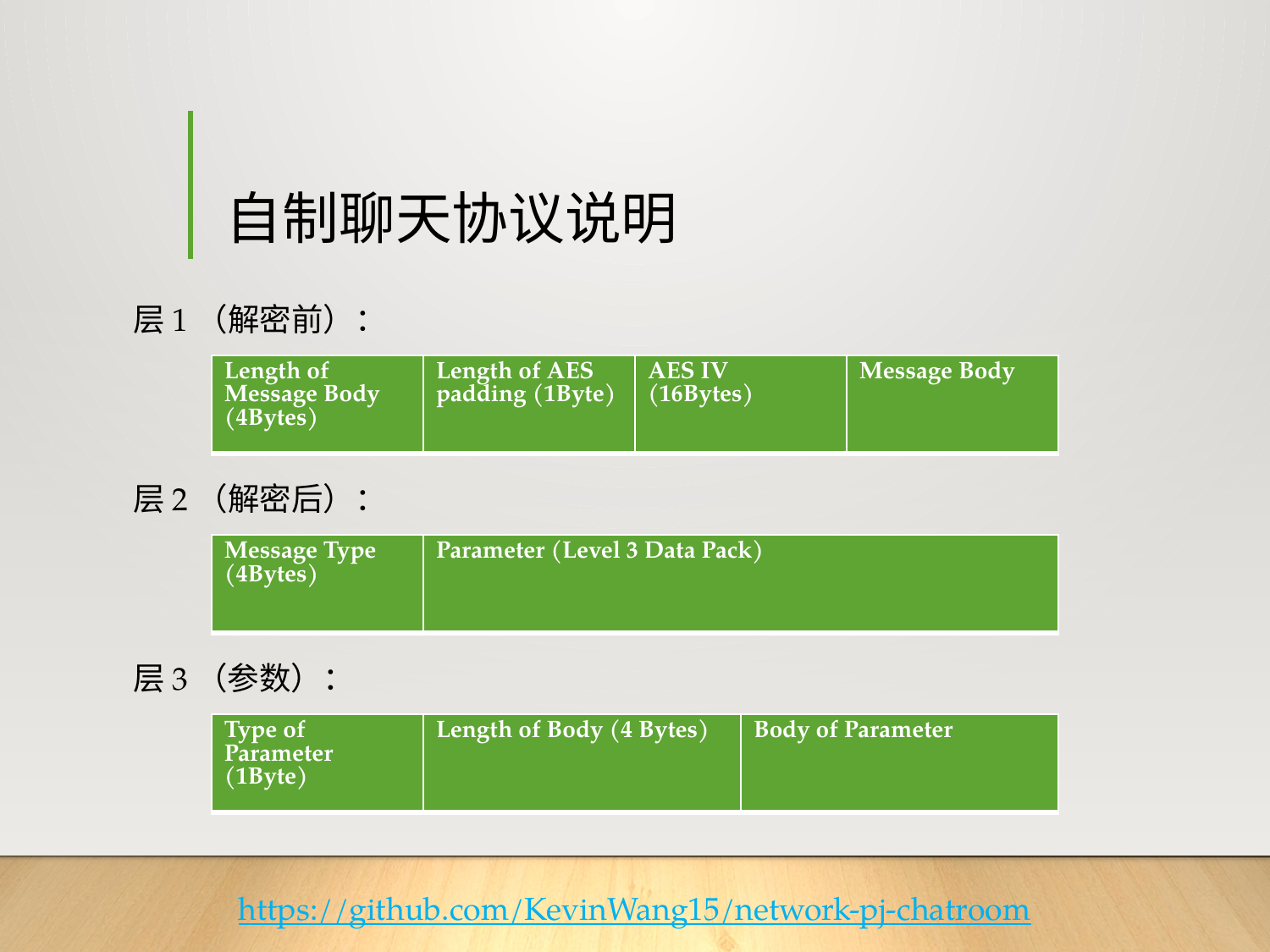

# 自制聊天协议说明
层1（解密前）：
| Length of Message Body (4Bytes) | Length of AES padding (1Byte) | AES IV (16Bytes) | Message Body |
| --- | --- | --- | --- |
层2（解密后）：
| Message Type (4Bytes) | Parameter (Level 3 Data Pack) |
| --- | --- |
层3（参数）：
| Type of Parameter (1Byte) | Length of Body (4 Bytes) | Body of Parameter |
| --- | --- | --- |
https://github.com/KevinWang15/network-pj-chatroom